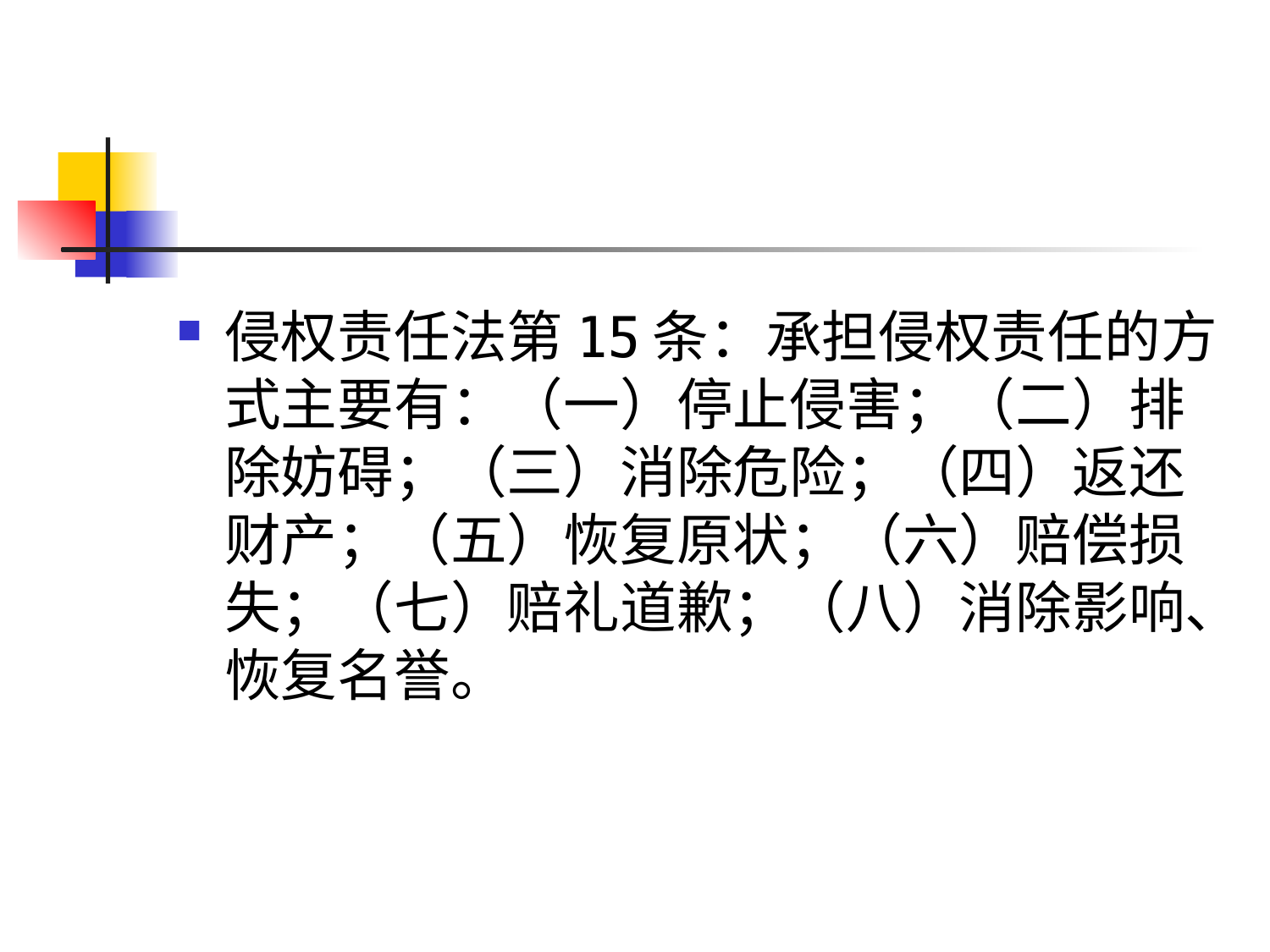

#
侵权责任法第15条：承担侵权责任的方式主要有：（一）停止侵害；（二）排除妨碍；（三）消除危险；（四）返还财产；（五）恢复原状；（六）赔偿损失；（七）赔礼道歉；（八）消除影响、恢复名誉。